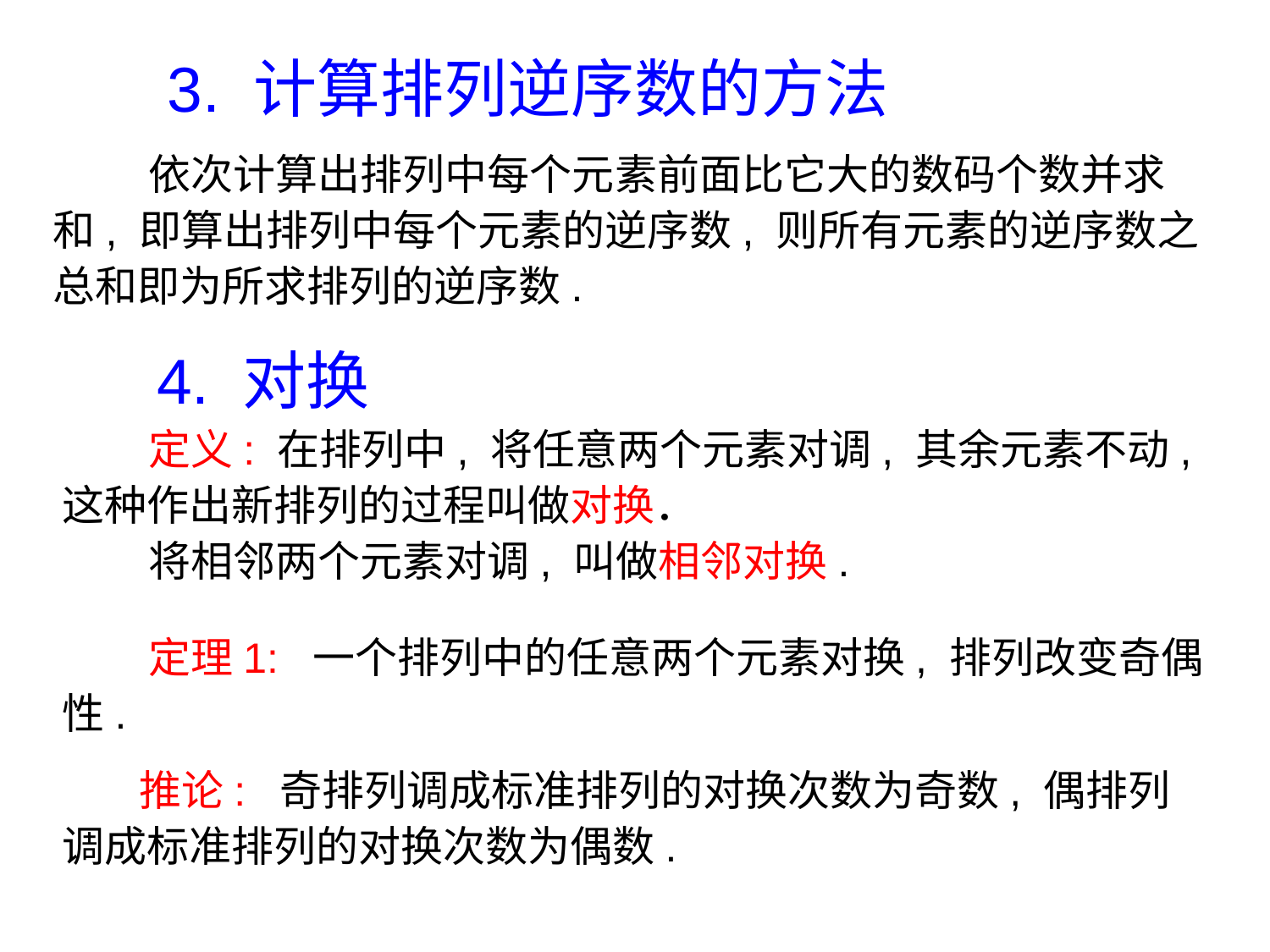

3. 计算排列逆序数的方法
         依次计算出排列中每个元素前面比它大的数码个数并求和, 即算出排列中每个元素的逆序数, 则所有元素的逆序数之总和即为所求排列的逆序数.
4. 对换
        定义: 在排列中, 将任意两个元素对调, 其余元素不动, 这种作出新排列的过程叫做对换．
        将相邻两个元素对调, 叫做相邻对换.
        定理1:  一个排列中的任意两个元素对换, 排列改变奇偶性.
       推论:  奇排列调成标准排列的对换次数为奇数, 偶排列调成标准排列的对换次数为偶数.